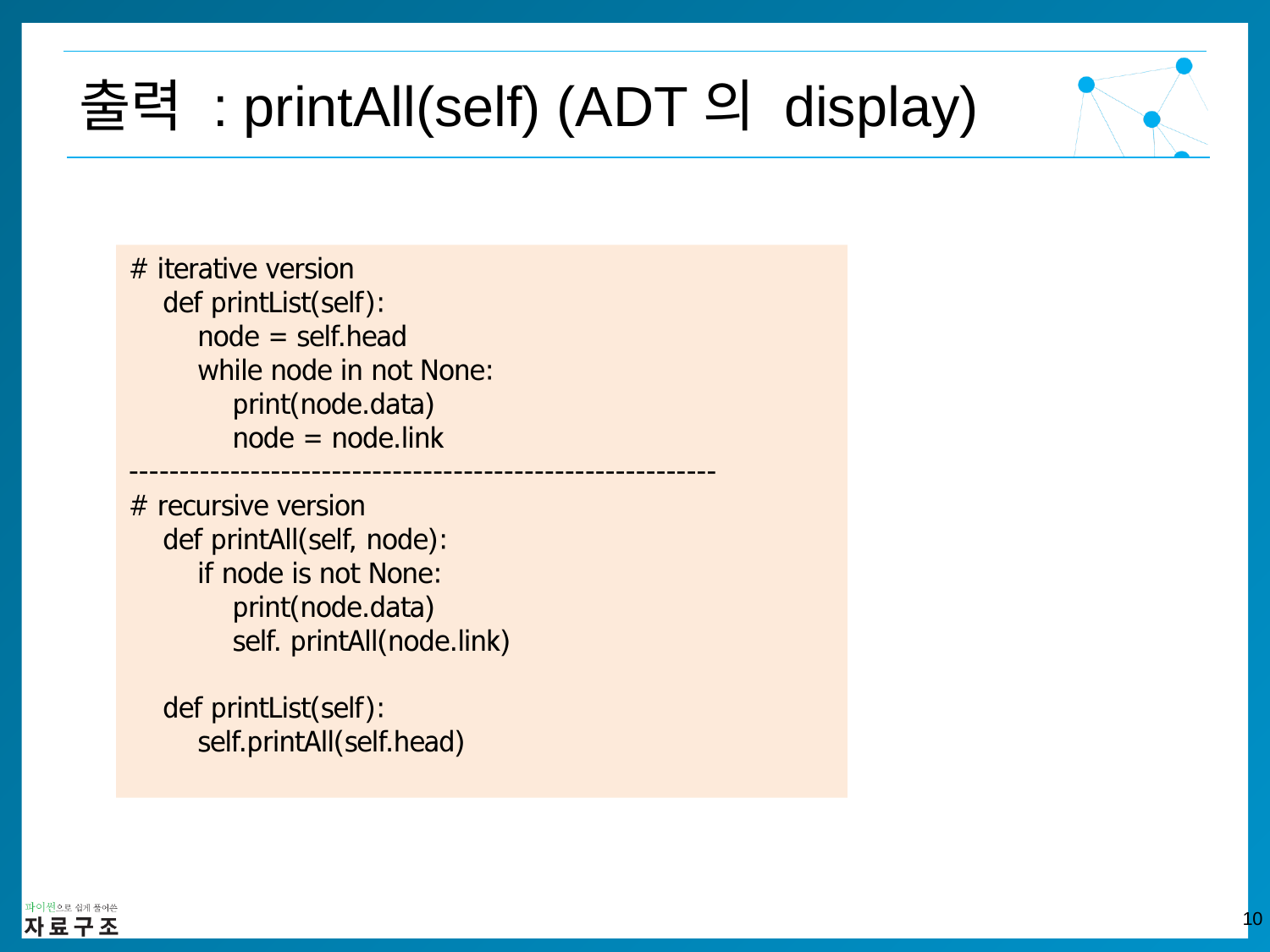

출력 : printAll(self) (ADT의 display)
# iterative version
    def printList(self):
        node = self.head
        while node in not None:
            print(node.data)
            node = node.link
----------------------------------------------------------
# recursive version
    def printAll(self, node):
        if node is not None:
            print(node.data)
            self. printAll(node.link)

    def printList(self):
        self.printAll(self.head)